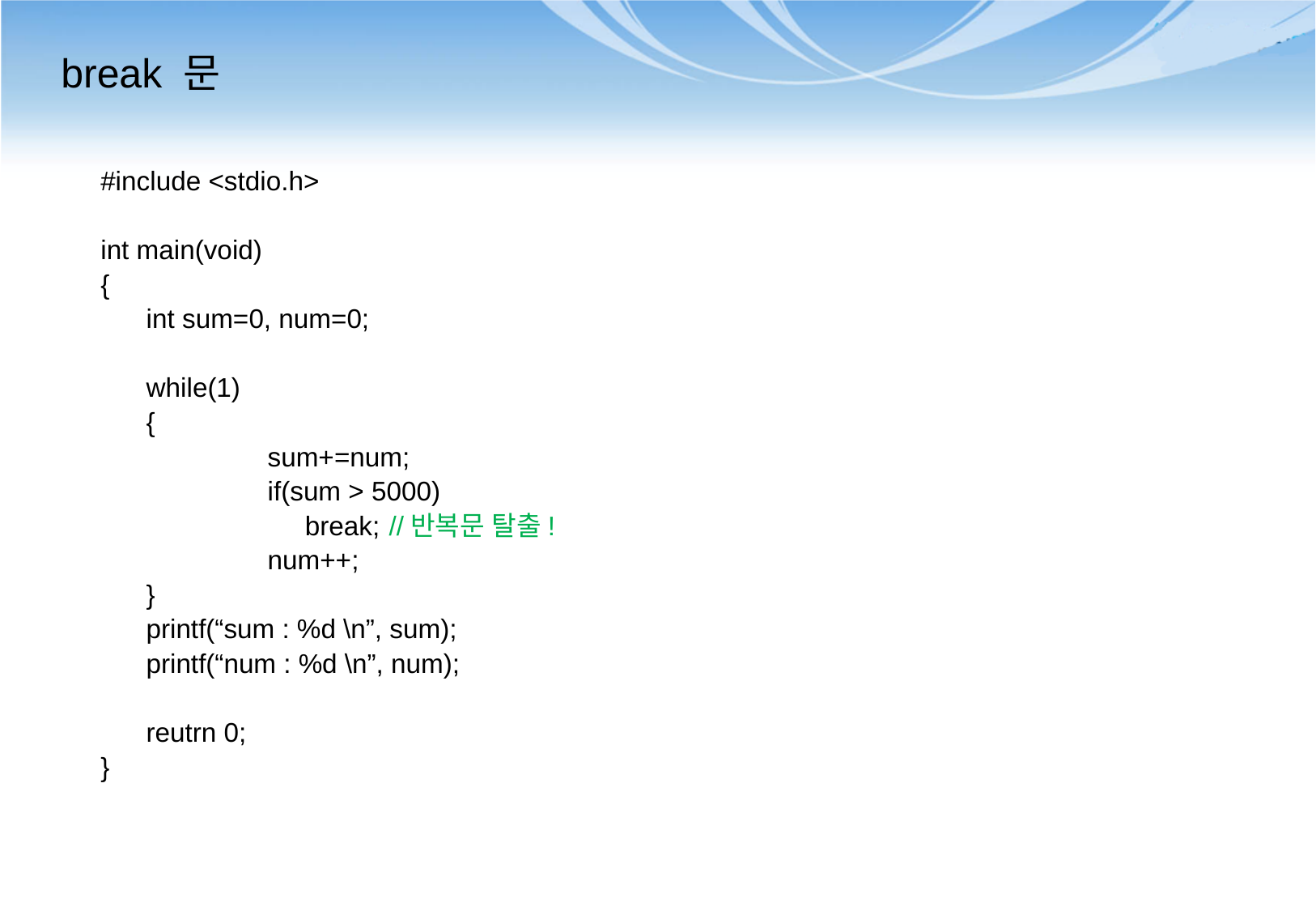

# break 문
#include <stdio.h>

int main(void)
{
	int sum=0, num=0;

	while(1)
	{
		sum+=num;
		if(sum > 5000)
		     break;	//반복문 탈출!
		num++;
	}
	printf(“sum : %d \n”, sum);
	printf(“num : %d \n”, num);

	reutrn 0;
}